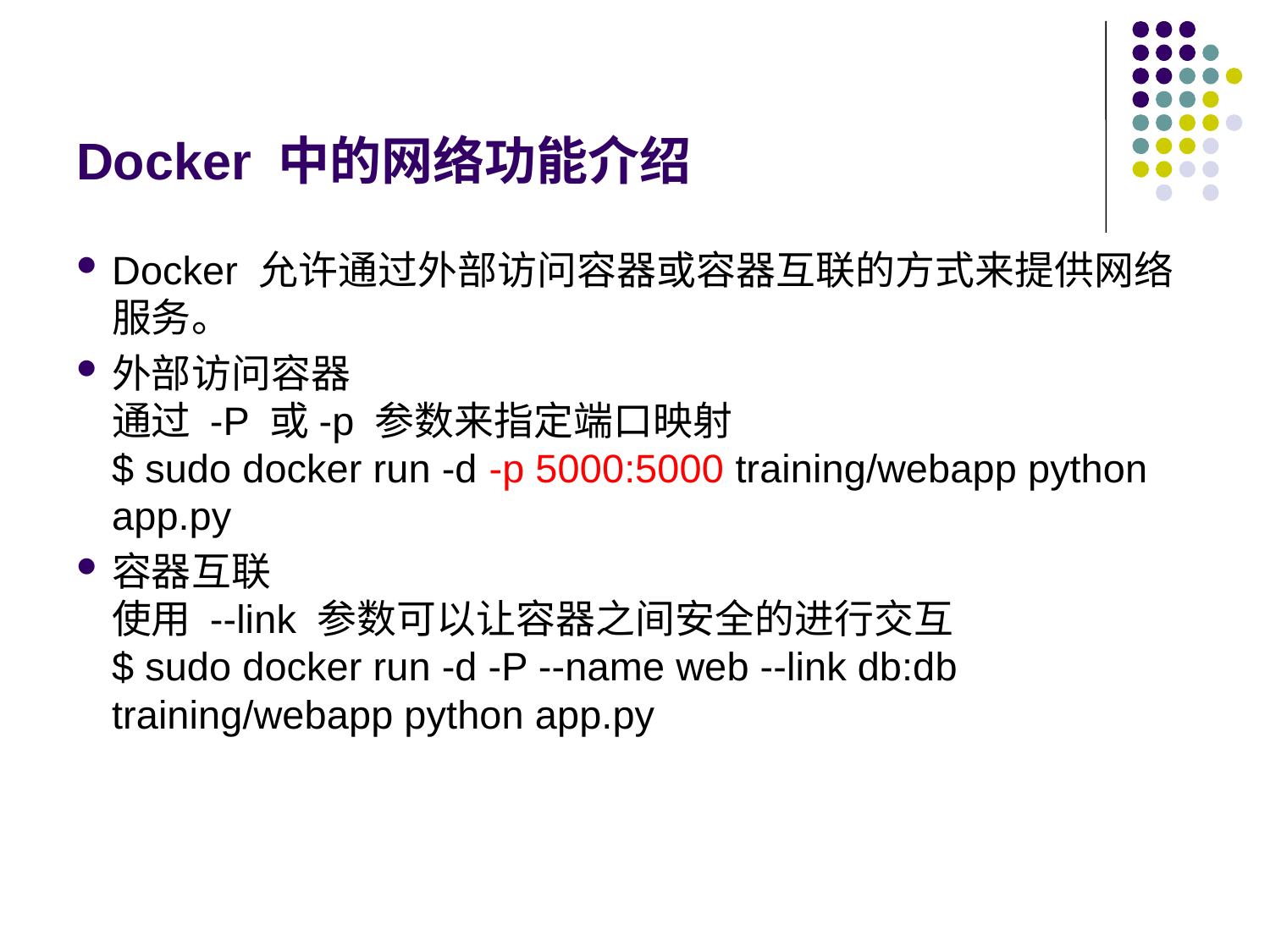

# Docker 中的网络功能介绍
Docker 允许通过外部访问容器或容器互联的方式来提供网络服务。
外部访问容器
通过 -P 或-p 参数来指定端口映射
$ sudo docker run -d -p 5000:5000 training/webapp python app.py
容器互联
使用 --link 参数可以让容器之间安全的进行交互
$ sudo docker run -d -P --name web --link db:db training/webapp python app.py